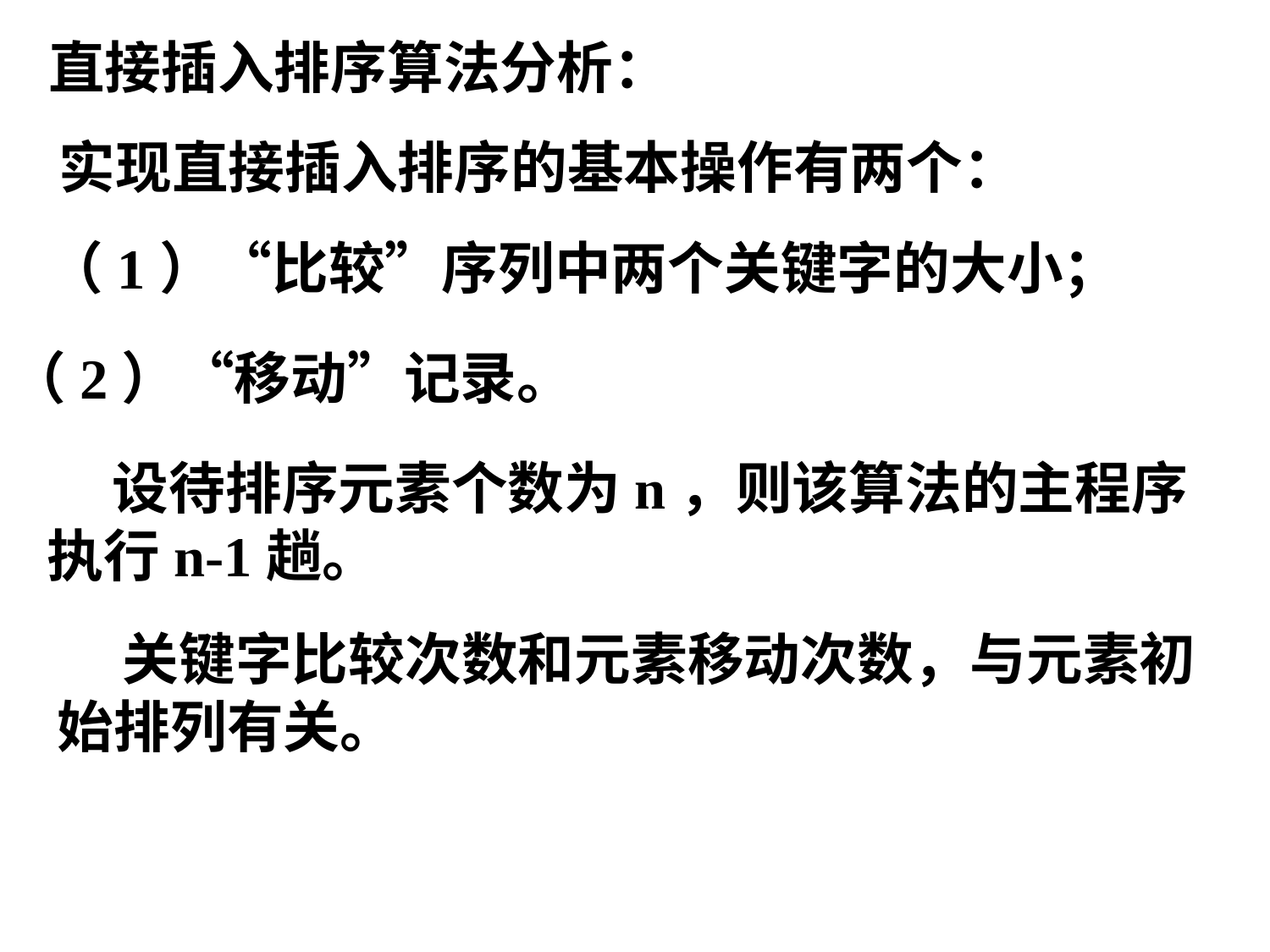

直接插入排序算法分析：
实现直接插入排序的基本操作有两个：
（1）“比较”序列中两个关键字的大小；
（2）“移动”记录。
    设待排序元素个数为n，则该算法的主程序执行n-1趟。
    关键字比较次数和元素移动次数，与元素初始排列有关。